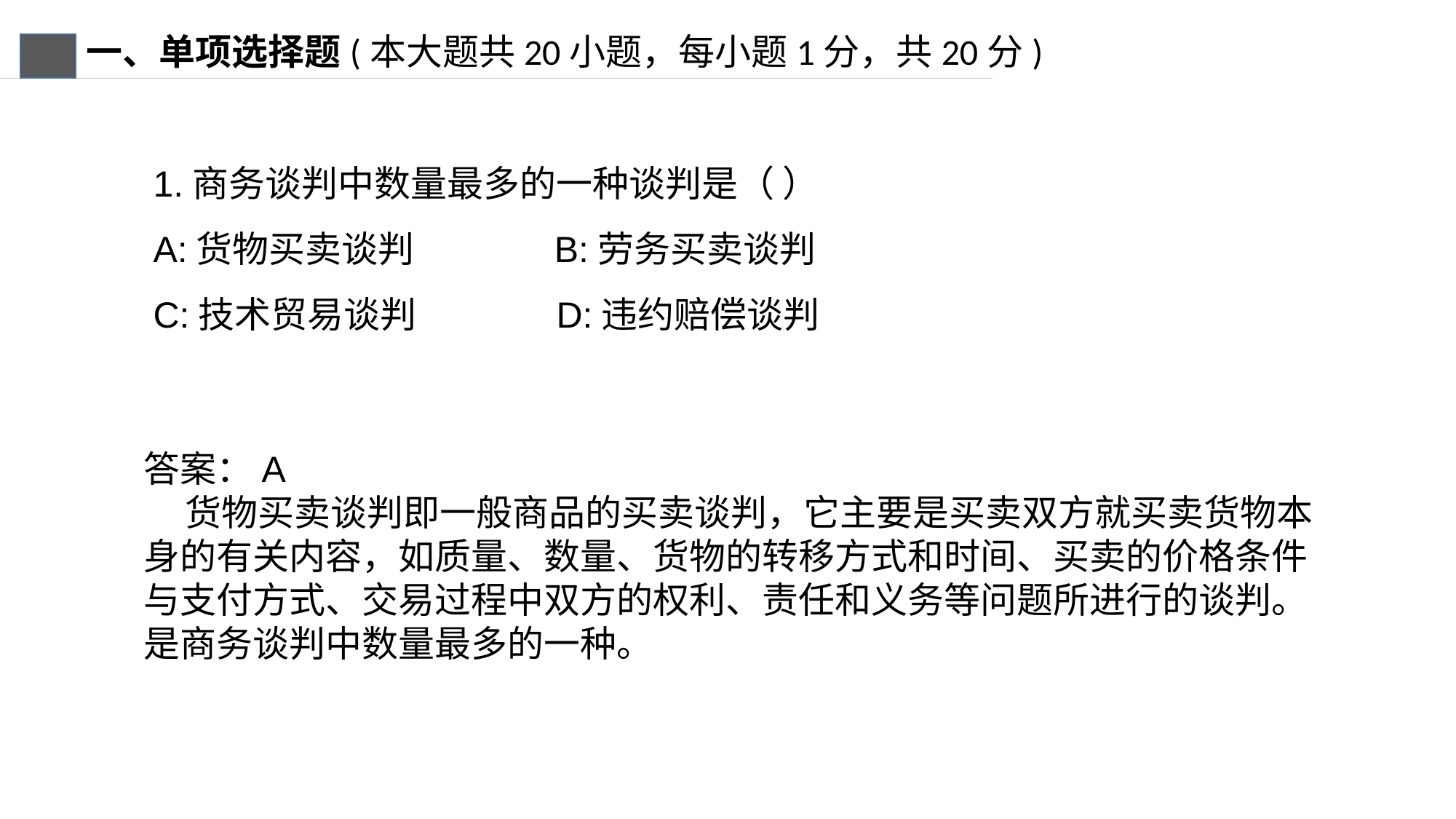

一、单项选择题(本大题共20小题，每小题1分，共20分)

1.商务谈判中数量最多的一种谈判是（ ）
A:货物买卖谈判                B:劳务买卖谈判
C:技术贸易谈判                D:违约赔偿谈判
答案：A
    货物买卖谈判即一般商品的买卖谈判，它主要是买卖双方就买卖货物本身的有关内容，如质量、数量、货物的转移方式和时间、买卖的价格条件与支付方式、交易过程中双方的权利、责任和义务等问题所进行的谈判。是商务谈判中数量最多的一种。